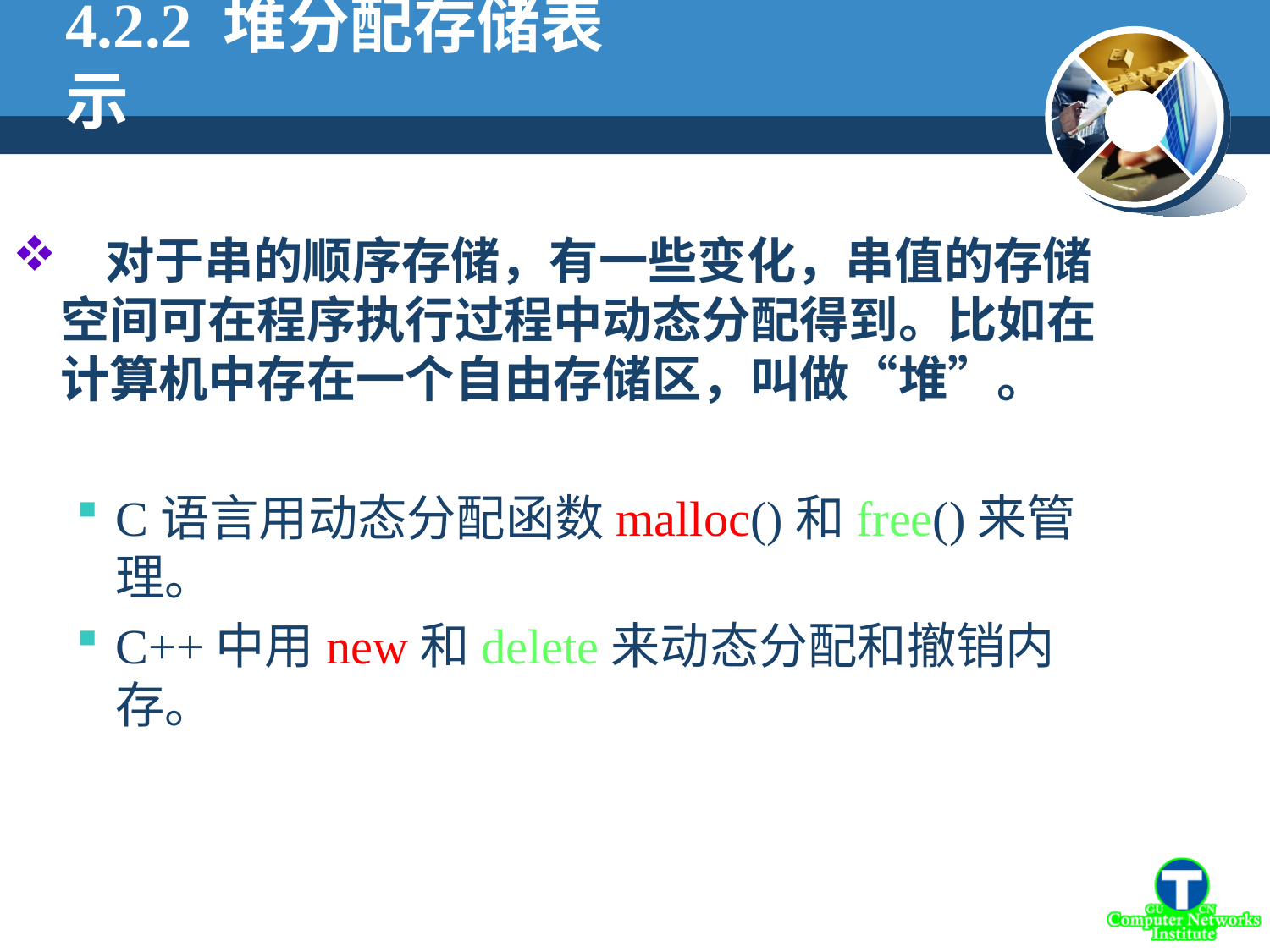

# 4.2.2 堆分配存储表示
   对于串的顺序存储，有一些变化，串值的存储空间可在程序执行过程中动态分配得到。比如在计算机中存在一个自由存储区，叫做“堆”。

C语言用动态分配函数malloc()和free()来管理。
C++中用new和delete来动态分配和撤销内存。